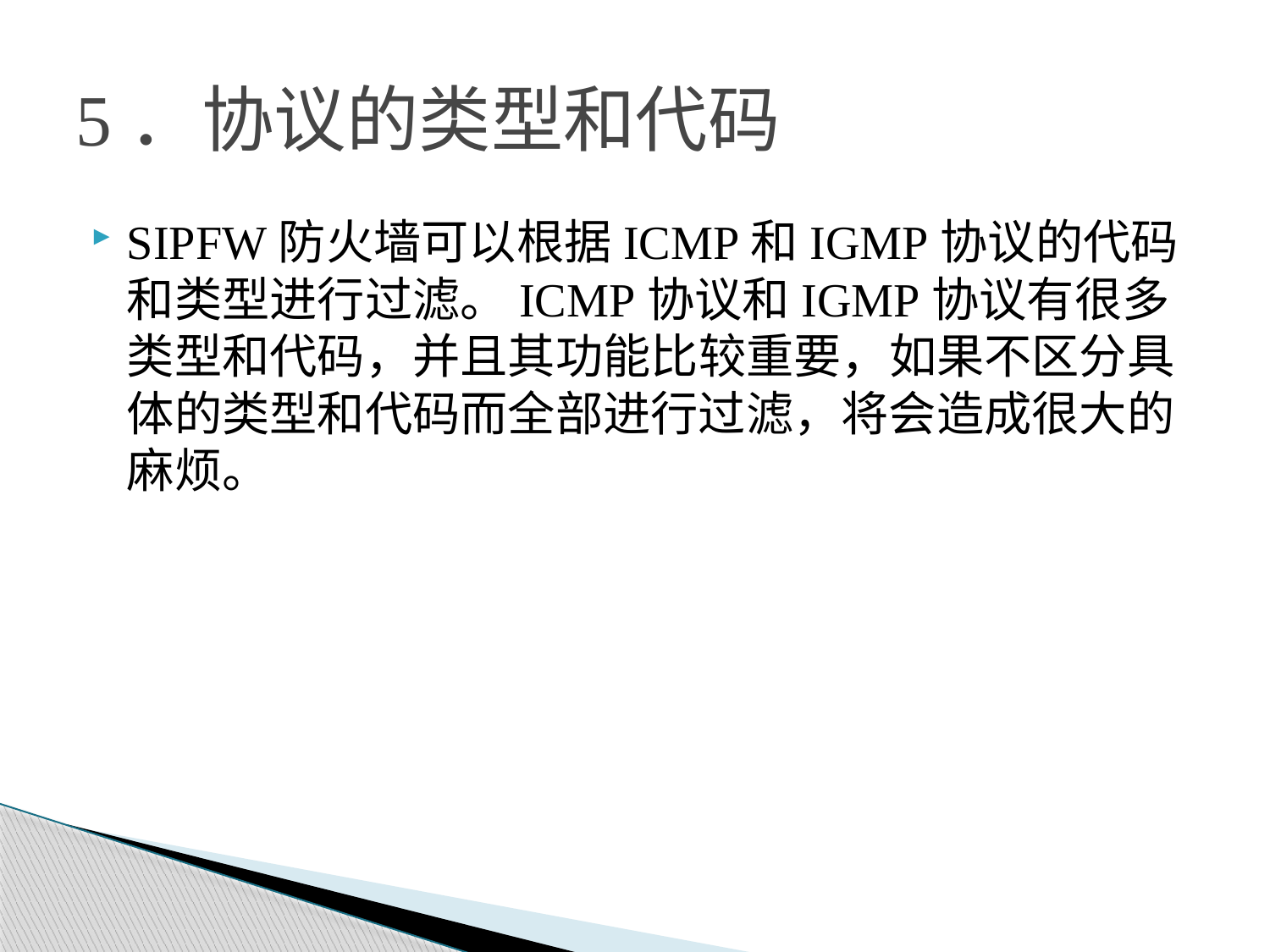

# 5．协议的类型和代码
SIPFW防火墙可以根据ICMP和IGMP协议的代码和类型进行过滤。ICMP协议和IGMP协议有很多类型和代码，并且其功能比较重要，如果不区分具体的类型和代码而全部进行过滤，将会造成很大的麻烦。